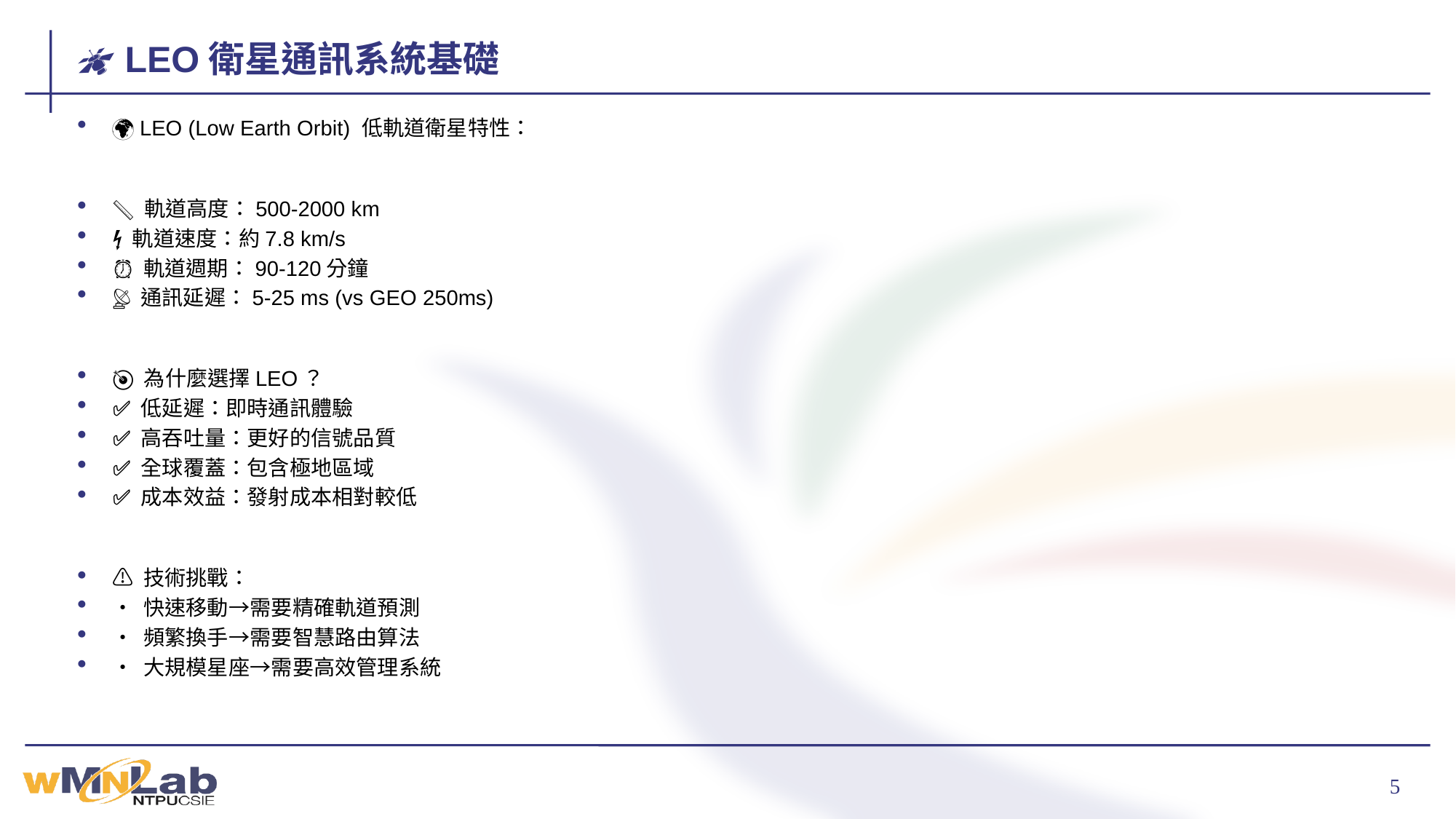

# 🛰️ LEO衛星通訊系統基礎
🌍 LEO (Low Earth Orbit) 低軌道衛星特性：

📏 軌道高度：500-2000 km
⚡ 軌道速度：約7.8 km/s
⏰ 軌道週期：90-120分鐘
📡 通訊延遲：5-25 ms (vs GEO 250ms)

🎯 為什麼選擇LEO？
✅ 低延遲：即時通訊體驗
✅ 高吞吐量：更好的信號品質
✅ 全球覆蓋：包含極地區域
✅ 成本效益：發射成本相對較低

⚠️ 技術挑戰：
• 快速移動→需要精確軌道預測
• 頻繁換手→需要智慧路由算法
• 大規模星座→需要高效管理系統